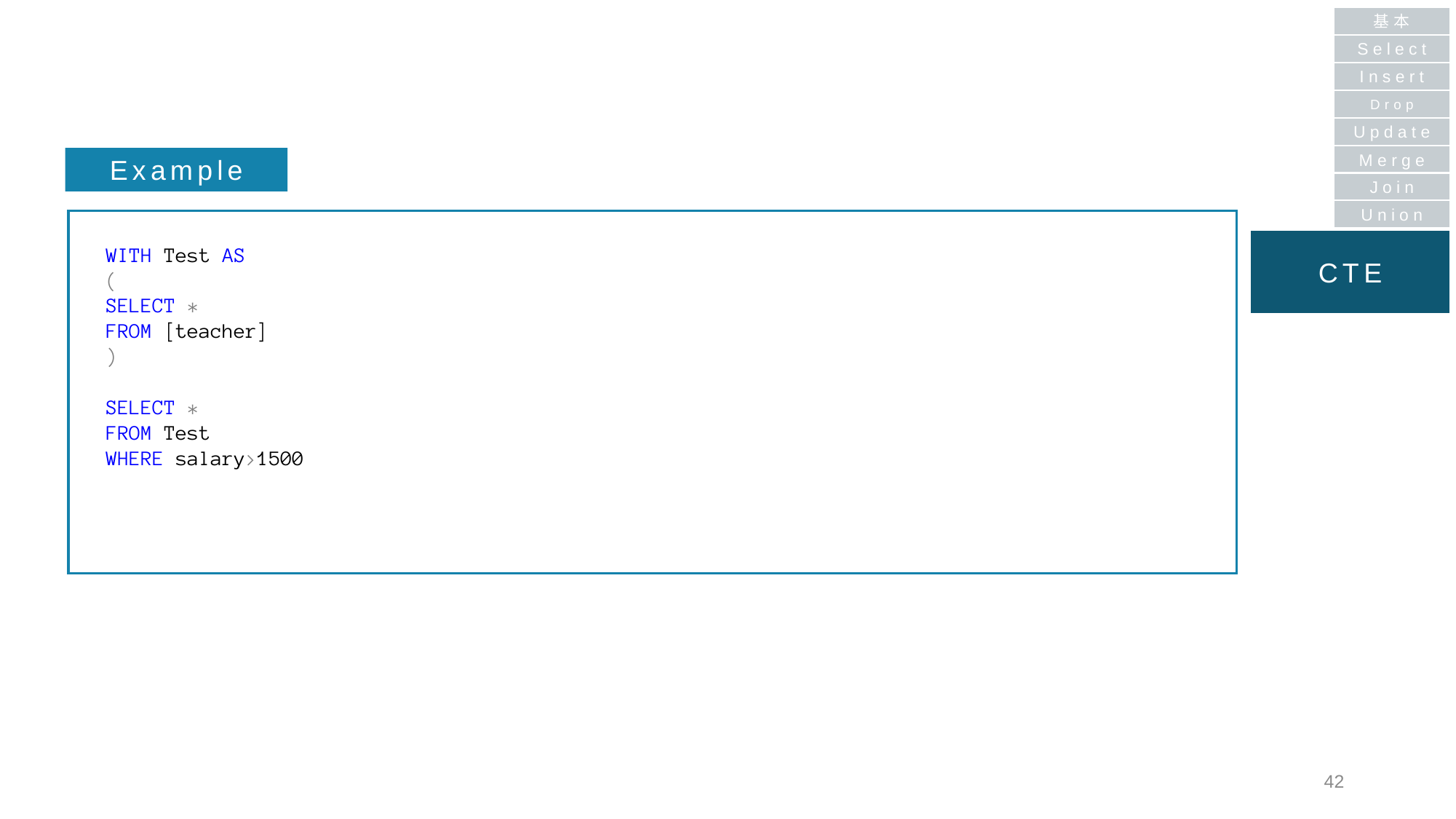

基本
Select
Insert
Drop
Update
Merge
Example
Join
Union

CTE
WITH Test AS
(
SELECT *
FROM [teacher]
)

SELECT *
FROM Test
WHERE salary>1500
42